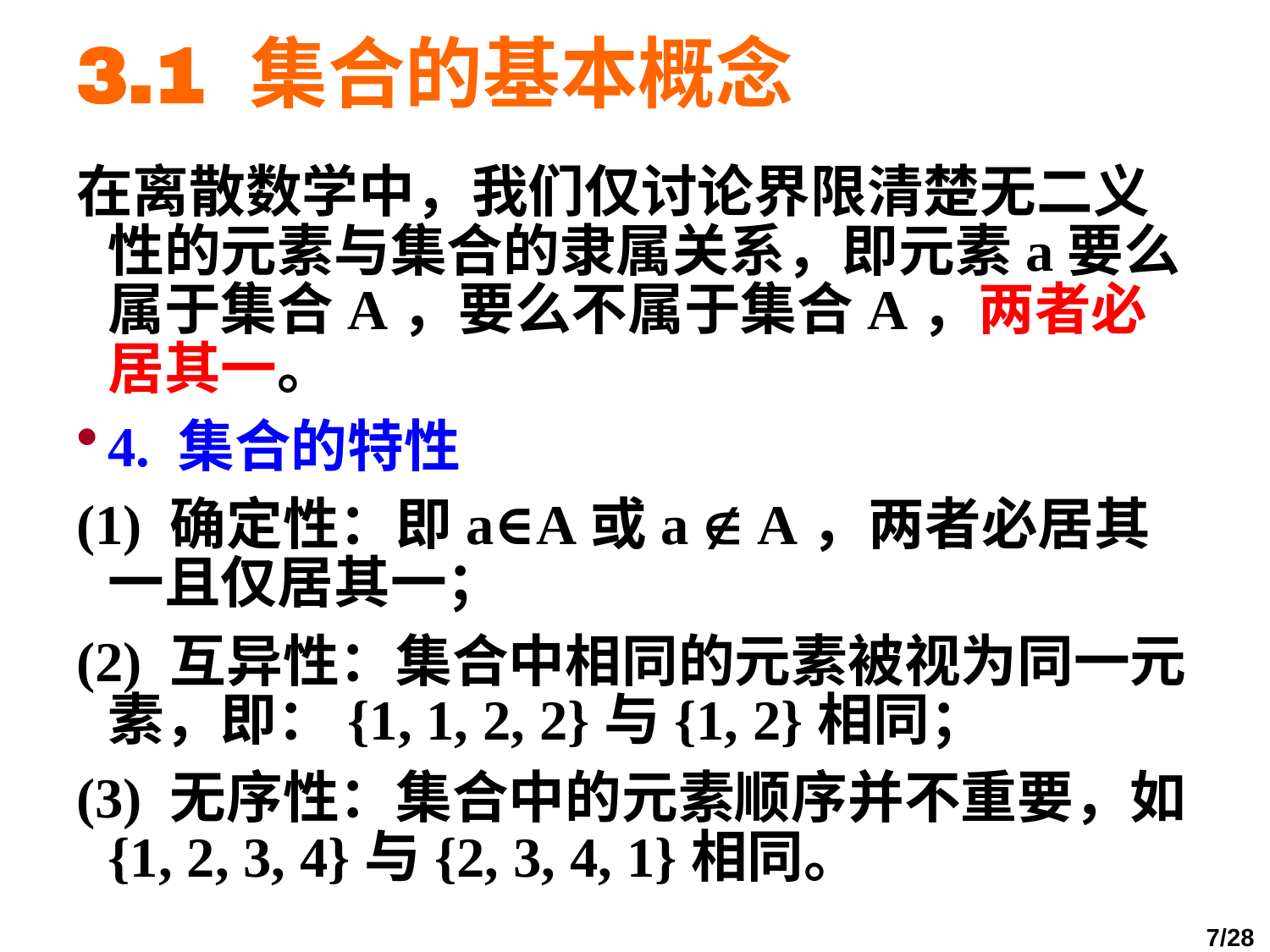

# 3.1 集合的基本概念
在离散数学中，我们仅讨论界限清楚无二义性的元素与集合的隶属关系，即元素a要么属于集合A，要么不属于集合A，两者必居其一。
4. 集合的特性
(1) 确定性：即a∈A或a ∉ A，两者必居其一且仅居其一；
(2) 互异性：集合中相同的元素被视为同一元素，即：{1, 1, 2, 2}与{1, 2}相同；
(3) 无序性：集合中的元素顺序并不重要，如{1, 2, 3, 4}与{2, 3, 4, 1}相同。